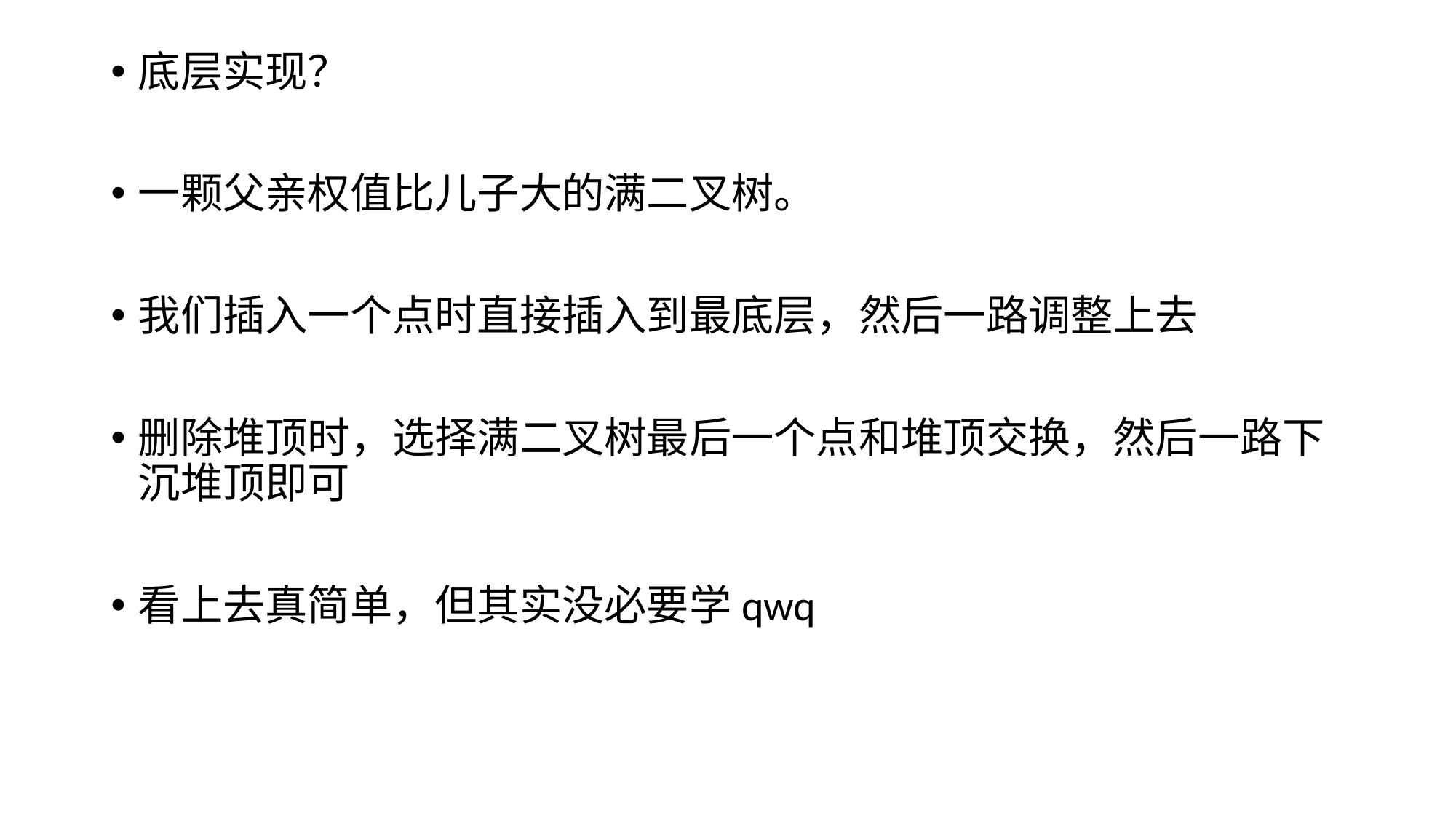

底层实现？

一颗父亲权值比儿子大的满二叉树。

我们插入一个点时直接插入到最底层，然后一路调整上去

删除堆顶时，选择满二叉树最后一个点和堆顶交换，然后一路下沉堆顶即可

看上去真简单，但其实没必要学qwq